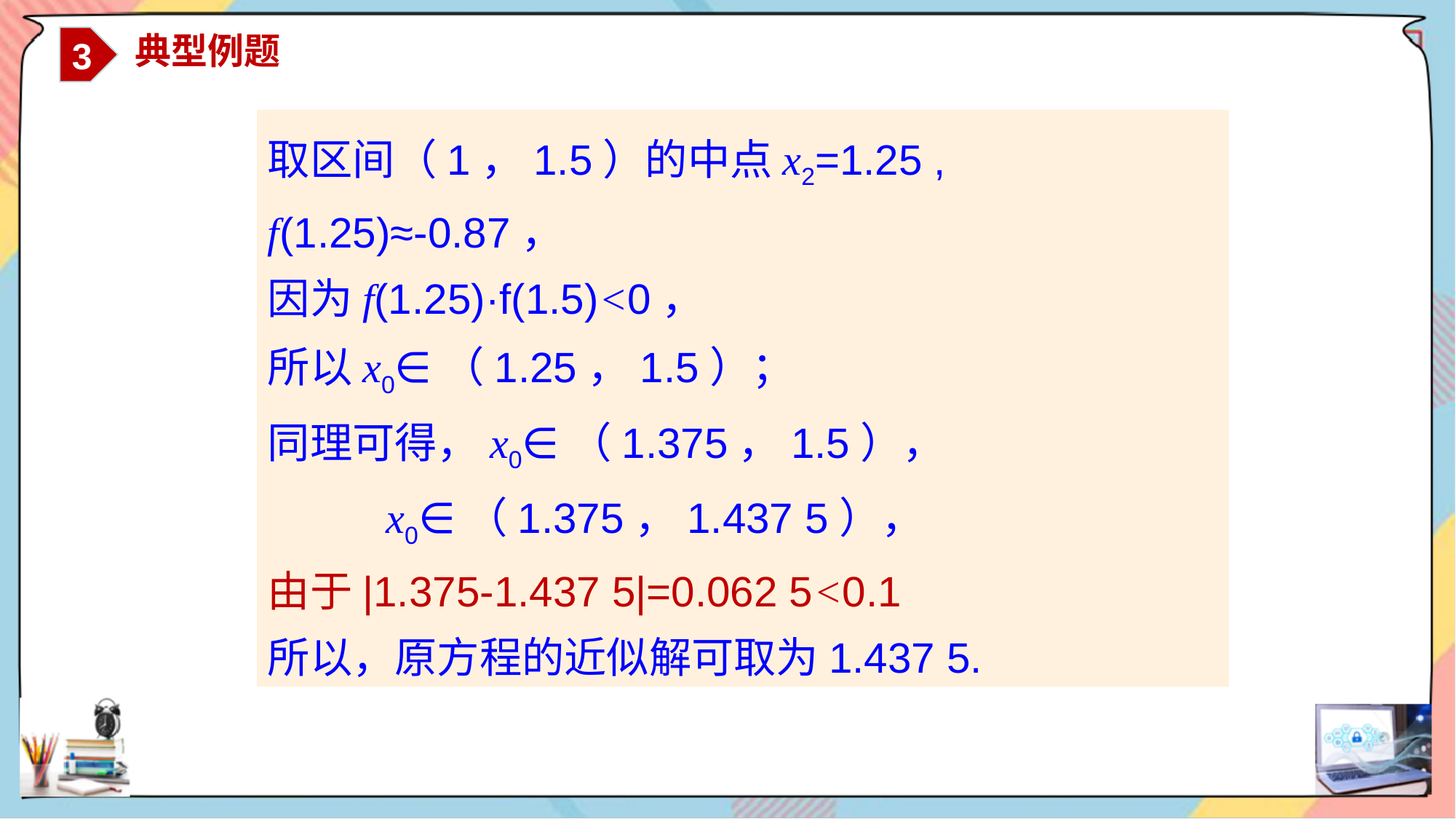

3
 典型例题
取区间（1，1.5）的中点x2=1.25 ,
f(1.25)≈-0.87，
因为f(1.25)·f(1.5)<0，
所以x0∈（1.25，1.5）；
同理可得，x0∈（1.375，1.5），
          x0∈（1.375，1.437 5），
由于|1.375-1.437 5|=0.062 5<0.1
所以，原方程的近似解可取为1.437 5.